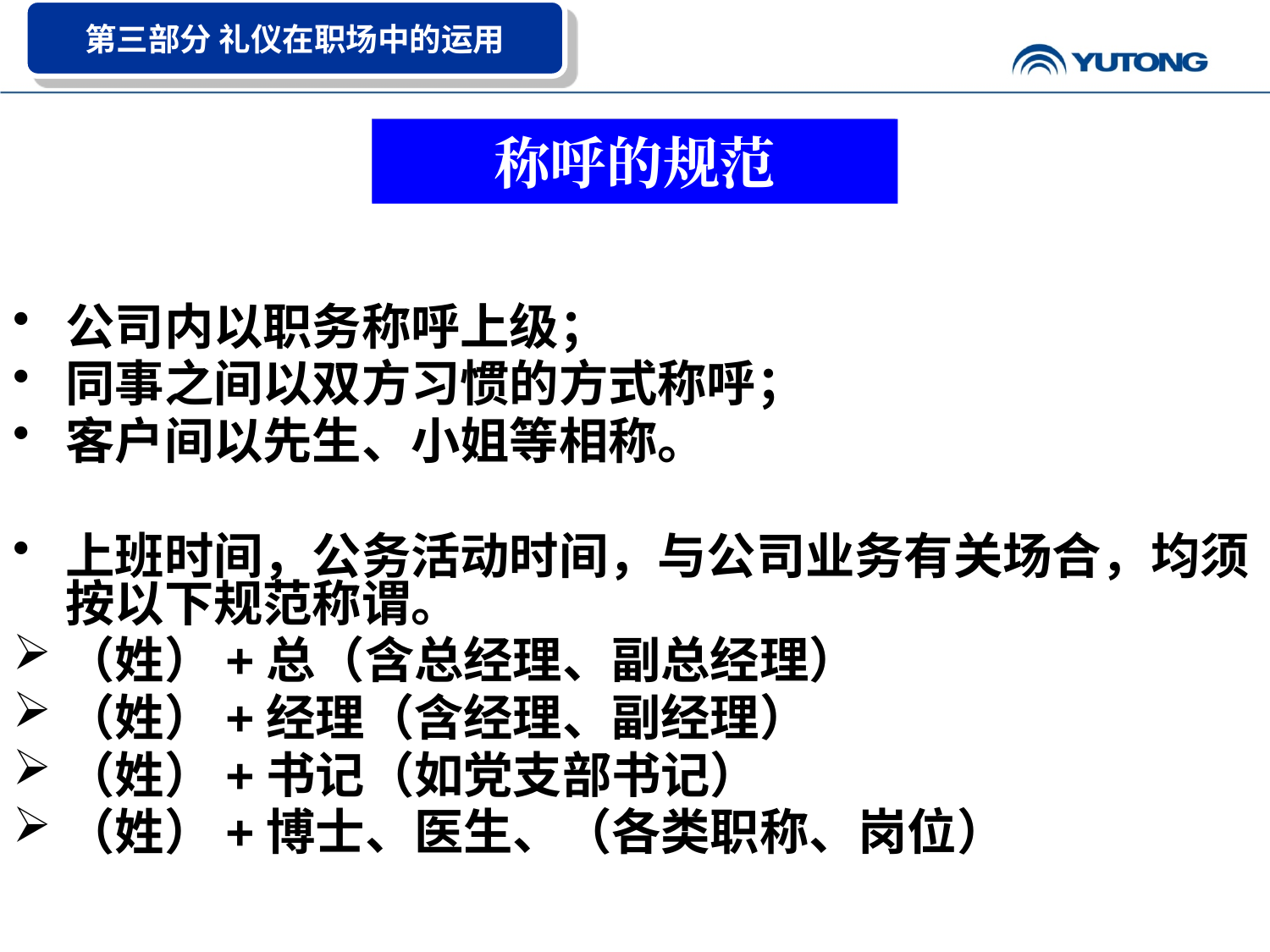

第三部分 礼仪在职场中的运用
称呼的规范

公司内以职务称呼上级；
同事之间以双方习惯的方式称呼；
客户间以先生、小姐等相称。

上班时间，公务活动时间，与公司业务有关场合，均须按以下规范称谓。
（姓）+总（含总经理、副总经理）
（姓）+经理（含经理、副经理）
（姓）+书记（如党支部书记）
（姓）+博士、医生、（各类职称、岗位）